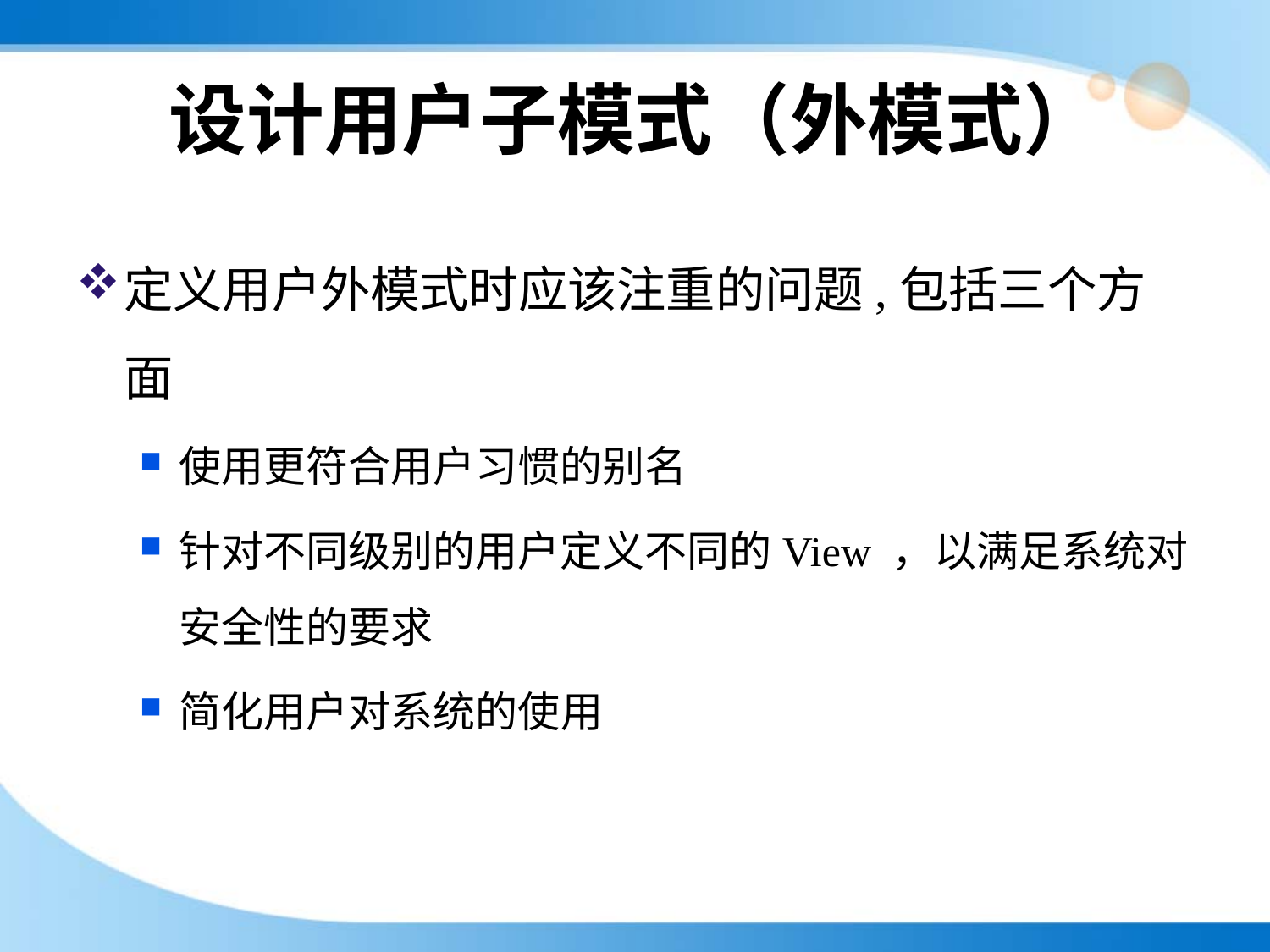

# 设计用户子模式（外模式）
定义用户外模式时应该注重的问题,包括三个方面
使用更符合用户习惯的别名
针对不同级别的用户定义不同的View ，以满足系统对安全性的要求
简化用户对系统的使用